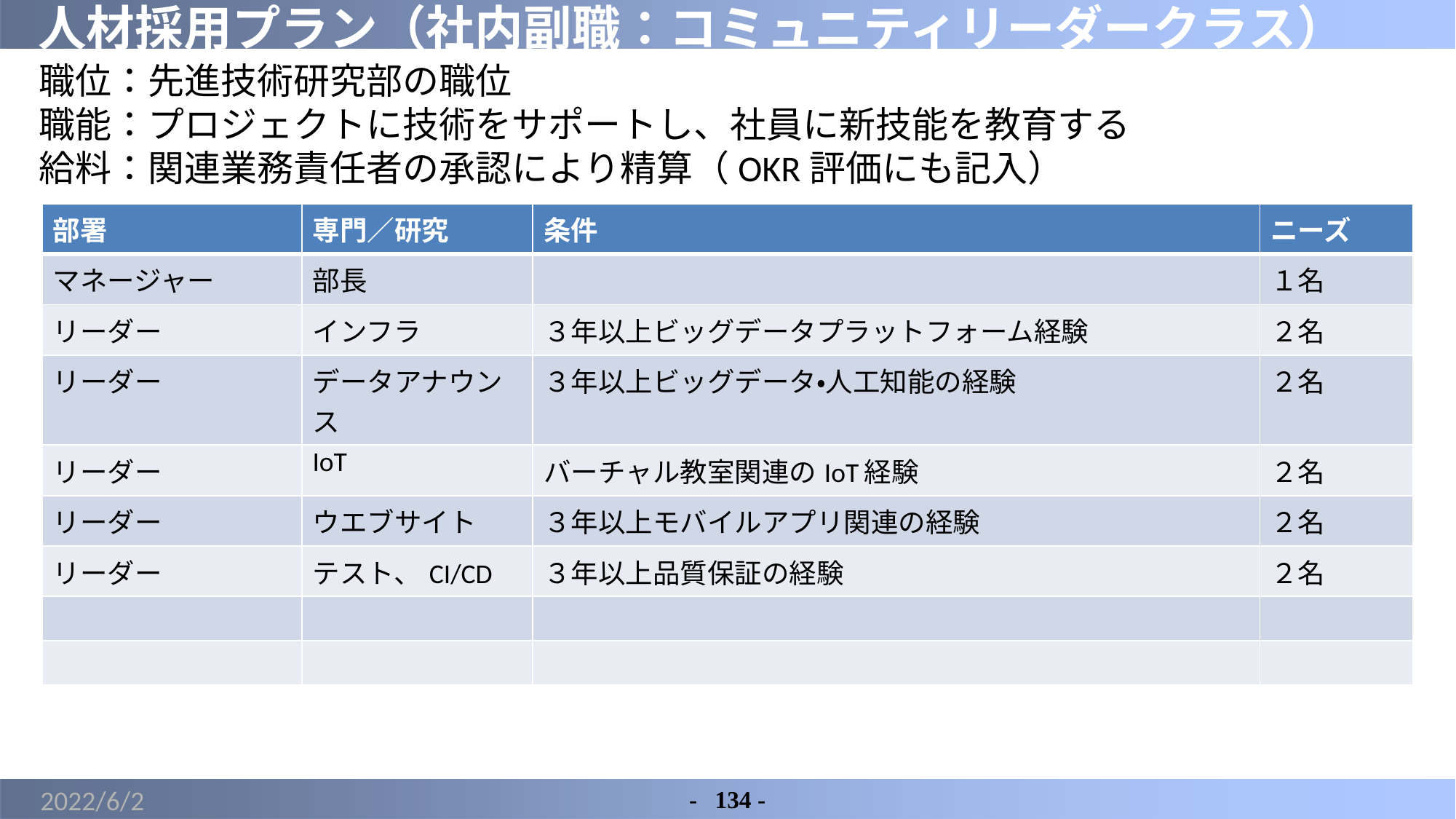

# 人材採用プラン（社内副職：コミュニティリーダークラス）
職位：先進技術研究部の職位
職能：プロジェクトに技術をサポートし、社員に新技能を教育する
給料：関連業務責任者の承認により精算（OKR評価にも記入）
| 部署 | 専門／研究 | 条件 | ニーズ |
| --- | --- | --- | --- |
| マネージャー | 部長 |  | １名 |
| リーダー | インフラ | ３年以上ビッグデータプラットフォーム経験 | ２名 |
| リーダー | データアナウンス | ３年以上ビッグデータ・人工知能の経験 | ２名 |
| リーダー | IoT | バーチャル教室関連のIoT経験 | ２名 |
| リーダー | ウエブサイト | ３年以上モバイルアプリ関連の経験 | ２名 |
| リーダー | テスト、CI/CD | ３年以上品質保証の経験 | ２名 |
|  |  |  |  |
|  |  |  |  |
2022/6/2
-	134 -